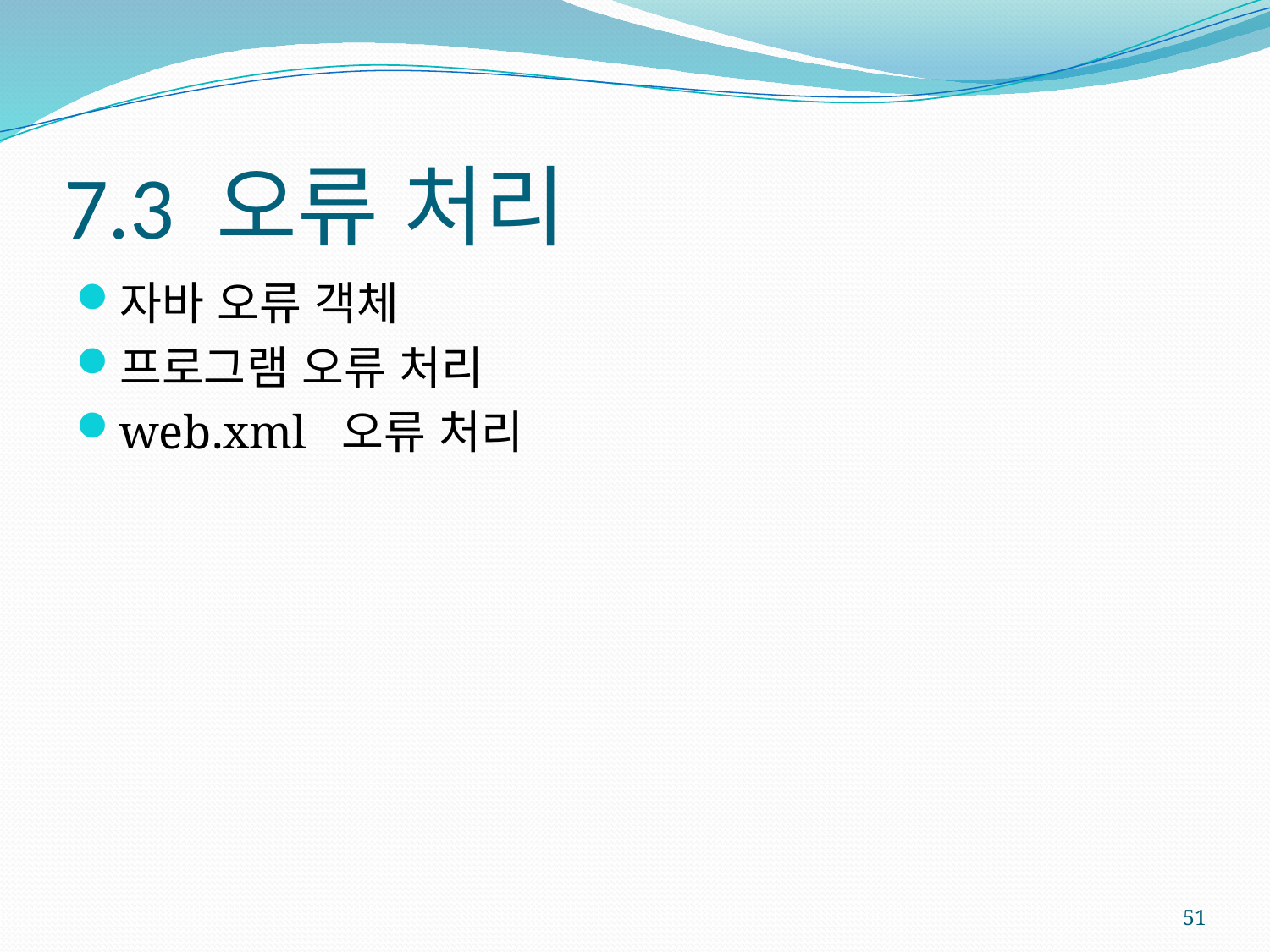

# 7.3 오류 처리
자바 오류 객체
프로그램 오류 처리
web.xml  오류 처리
51